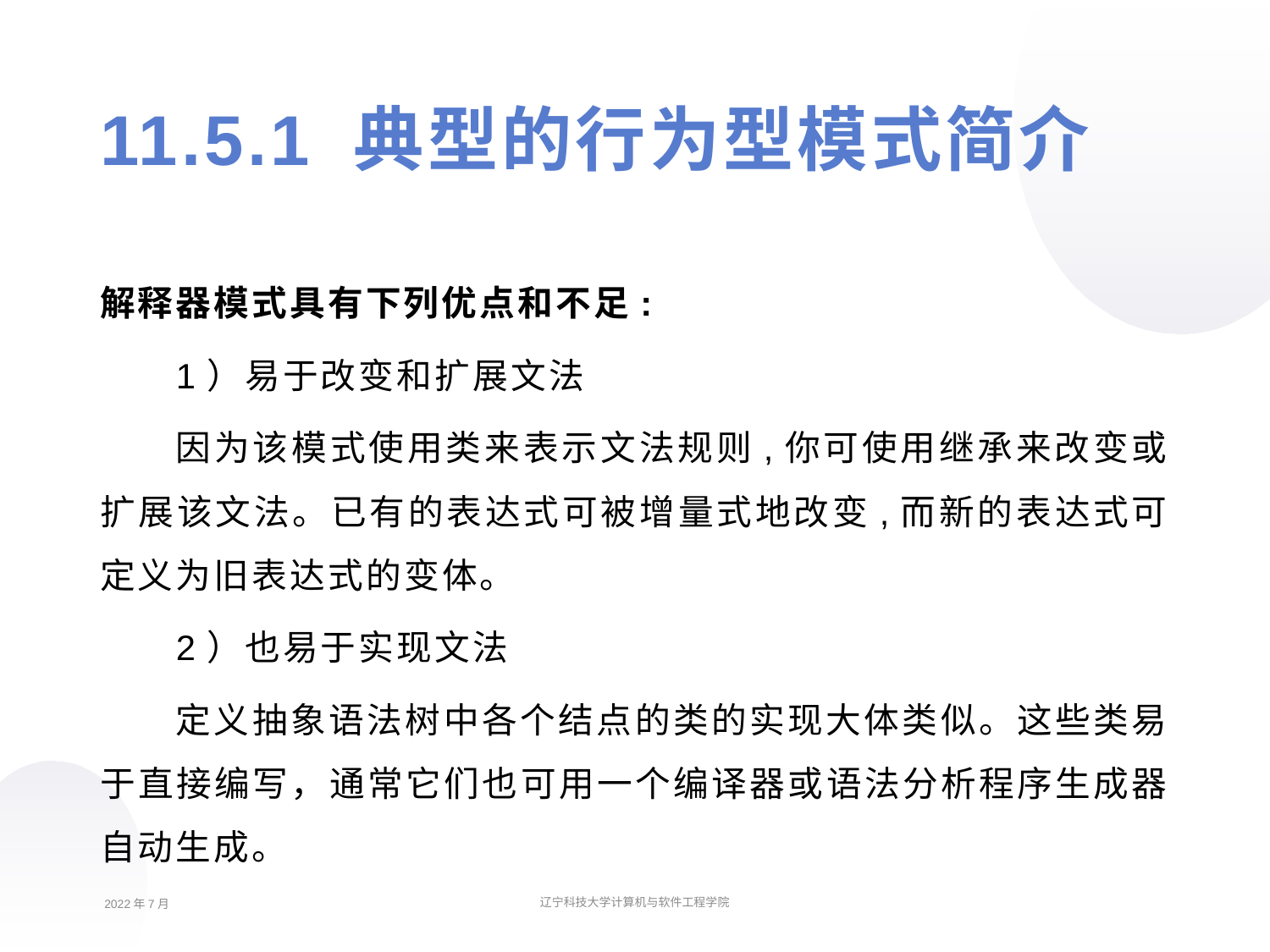

11.5.1 典型的行为型模式简介
解释器模式具有下列优点和不足:
1）易于改变和扩展文法
因为该模式使用类来表示文法规则,你可使用继承来改变或扩展该文法。已有的表达式可被增量式地改变,而新的表达式可定义为旧表达式的变体。
2）也易于实现文法
定义抽象语法树中各个结点的类的实现大体类似。这些类易于直接编写，通常它们也可用一个编译器或语法分析程序生成器自动生成。

2022年7月
辽宁科技大学计算机与软件工程学院
133